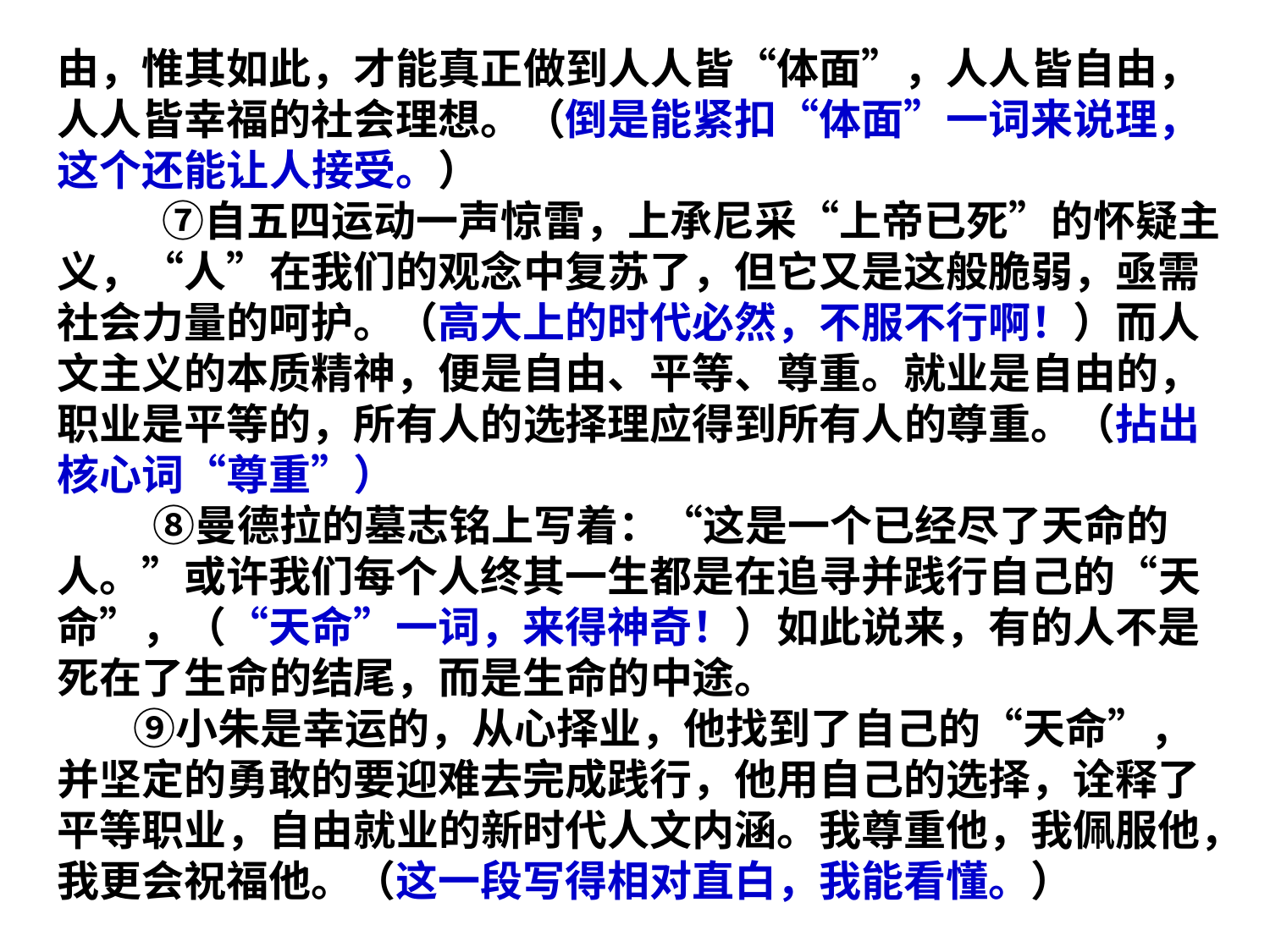

由，惟其如此，才能真正做到人人皆“体面”，人人皆自由，人人皆幸福的社会理想。（倒是能紧扣“体面”一词来说理，这个还能让人接受。）
           ⑦自五四运动一声惊雷，上承尼采“上帝已死”的怀疑主义，“人”在我们的观念中复苏了，但它又是这般脆弱，亟需社会力量的呵护。（高大上的时代必然，不服不行啊！）而人文主义的本质精神，便是自由、平等、尊重。就业是自由的，职业是平等的，所有人的选择理应得到所有人的尊重。（拈出核心词“尊重”）
          ⑧曼德拉的墓志铭上写着：“这是一个已经尽了天命的人。”或许我们每个人终其一生都是在追寻并践行自己的“天命”，（“天命”一词，来得神奇！）如此说来，有的人不是死在了生命的结尾，而是生命的中途。
        ⑨小朱是幸运的，从心择业，他找到了自己的“天命”，并坚定的勇敢的要迎难去完成践行，他用自己的选择，诠释了平等职业，自由就业的新时代人文内涵。我尊重他，我佩服他，我更会祝福他。（这一段写得相对直白，我能看懂。）